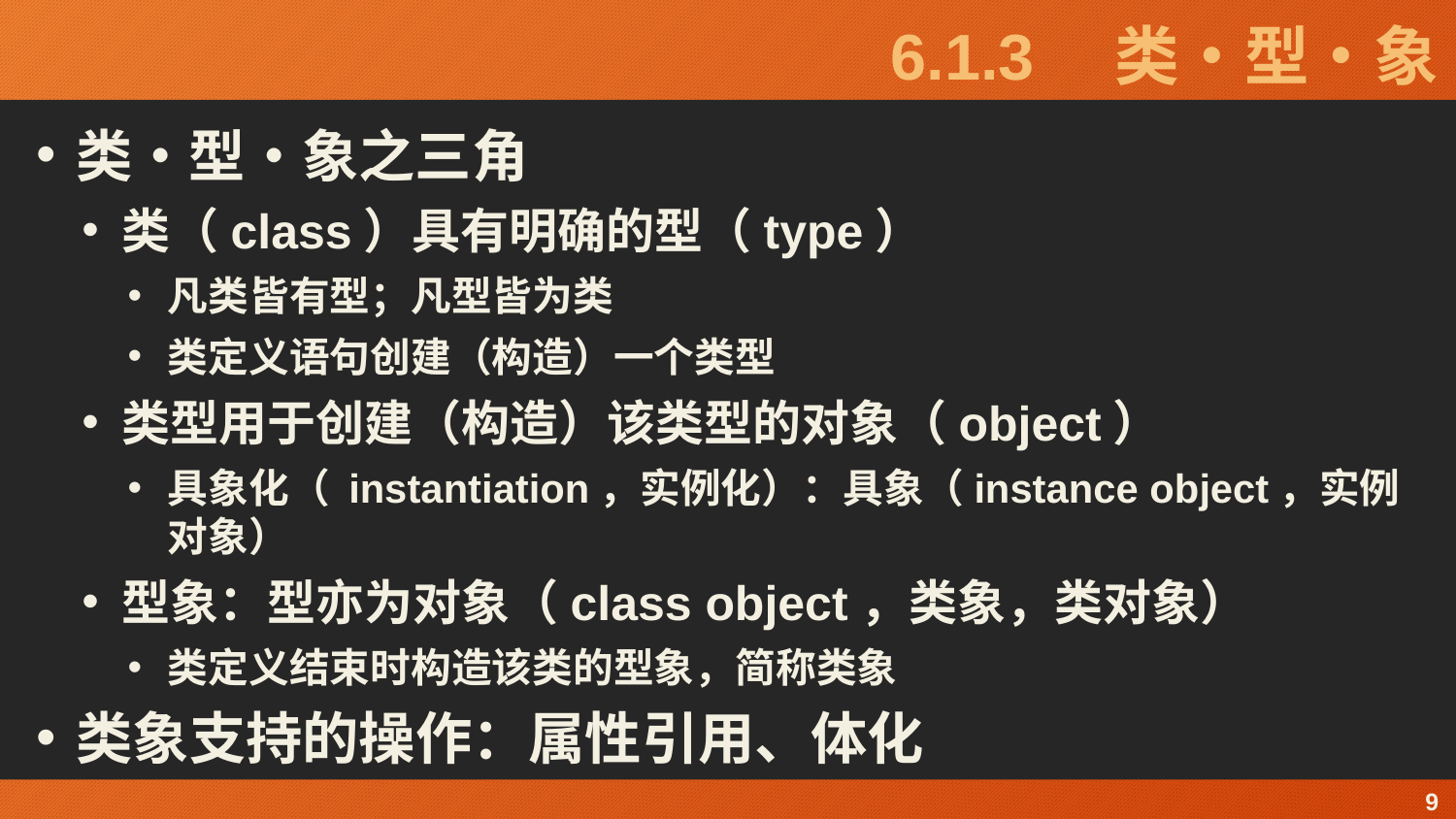

# 6.1.3　类•型•象
类•型•象之三角
类（class）具有明确的型（type）
凡类皆有型；凡型皆为类
类定义语句创建（构造）一个类型
类型用于创建（构造）该类型的对象（object）
具象化（ instantiation，实例化）：具象（instance object，实例对象）
型象：型亦为对象（class object，类象，类对象）
类定义结束时构造该类的型象，简称类象
类象支持的操作：属性引用、体化
9